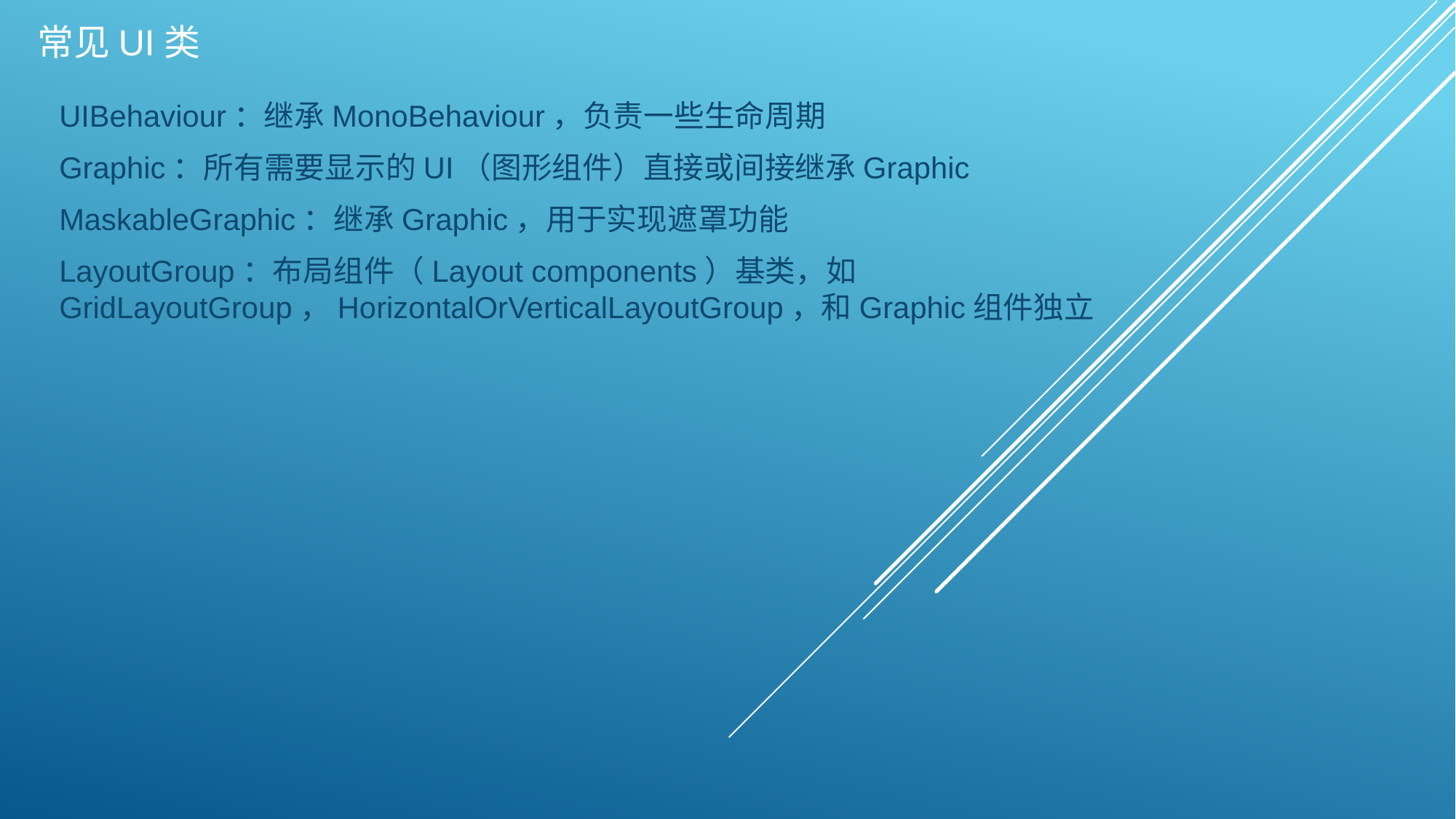

# 常见UI类
UIBehaviour：继承MonoBehaviour，负责一些生命周期
Graphic：所有需要显示的UI（图形组件）直接或间接继承Graphic
MaskableGraphic：继承Graphic，用于实现遮罩功能
LayoutGroup：布局组件（Layout components）基类，如GridLayoutGroup，HorizontalOrVerticalLayoutGroup，和Graphic组件独立